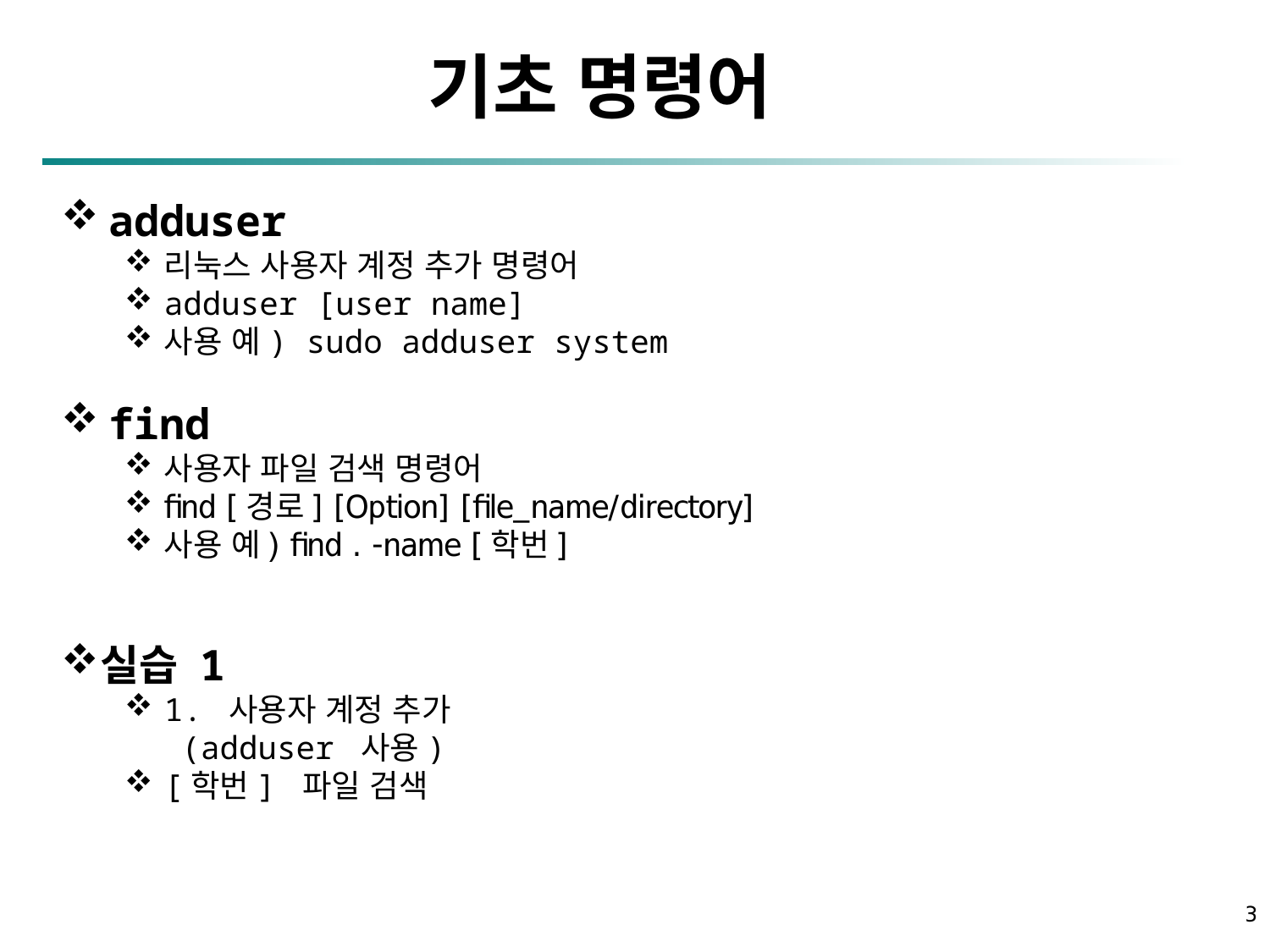

파일 편집 : VI 에디터
기초 명령어
adduser
리눅스 사용자 계정 추가 명령어
adduser [user name]
사용 예) sudo adduser system

find
사용자 파일 검색 명령어
find [경로] [Option] [file_name/directory]
사용 예) find . -name [학번]

실습 1
1. 사용자 계정 추가
   (adduser 사용)
[학번] 파일 검색

3